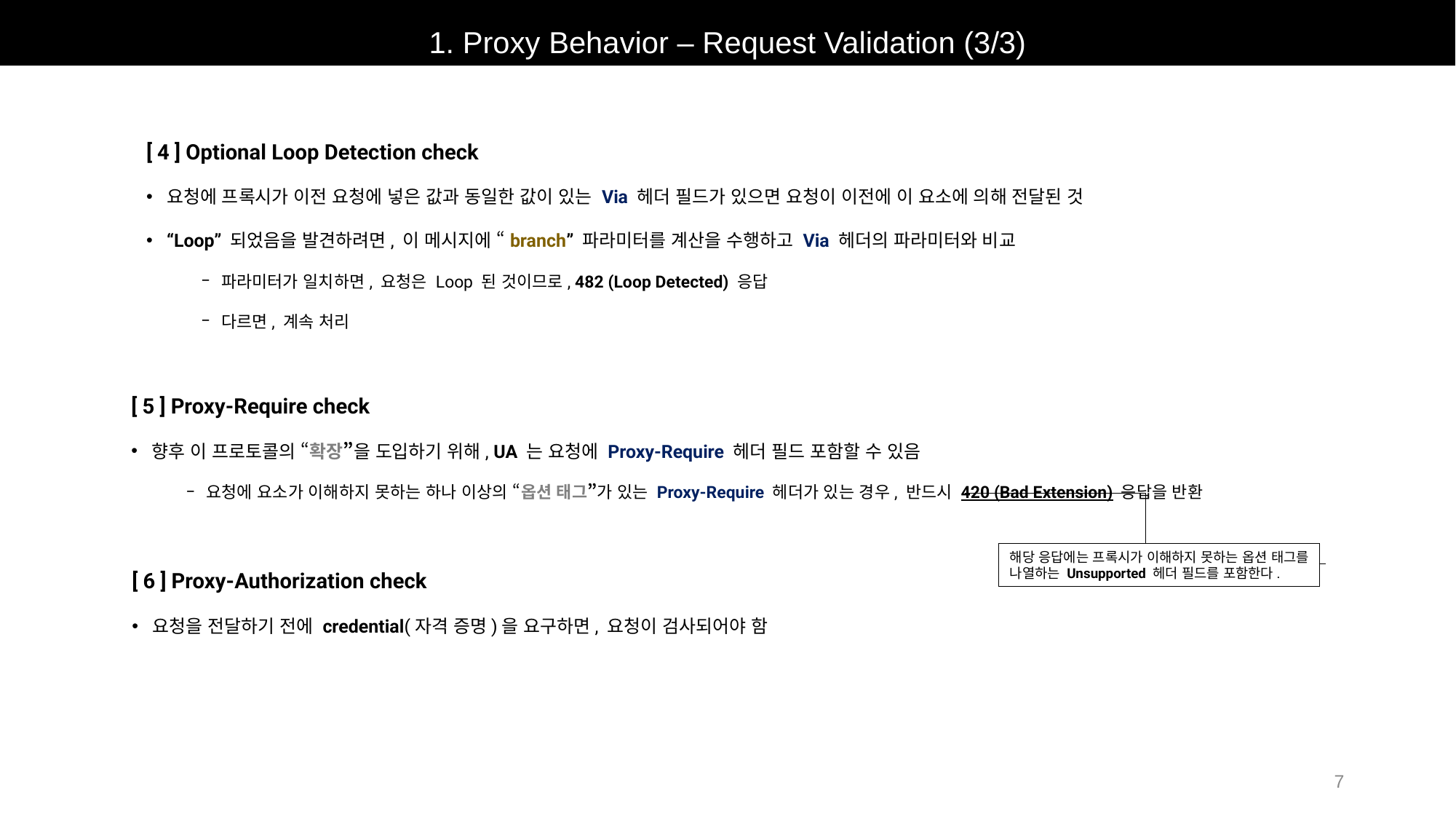

# 1. Proxy Behavior – Request Validation (3/3)
[ 4 ] Optional Loop Detection check
요청에 프록시가 이전 요청에 넣은 값과 동일한 값이 있는 Via 헤더 필드가 있으면 요청이 이전에 이 요소에 의해 전달된 것
“Loop” 되었음을 발견하려면, 이 메시지에 “branch” 파라미터를 계산을 수행하고 Via 헤더의 파라미터와 비교
파라미터가 일치하면, 요청은 Loop 된 것이므로, 482 (Loop Detected) 응답
다르면, 계속 처리
[ 5 ] Proxy-Require check
향후 이 프로토콜의 “확장”을 도입하기 위해, UA 는 요청에 Proxy-Require 헤더 필드 포함할 수 있음
요청에 요소가 이해하지 못하는 하나 이상의 “옵션 태그”가 있는 Proxy-Require 헤더가 있는 경우, 반드시 420 (Bad Extension) 응답을 반환
[ 6 ] Proxy-Authorization check
요청을 전달하기 전에 credential(자격 증명)을 요구하면, 요청이 검사되어야 함
해당 응답에는 프록시가 이해하지 못하는 옵션 태그를
나열하는 Unsupported 헤더 필드를 포함한다.
7